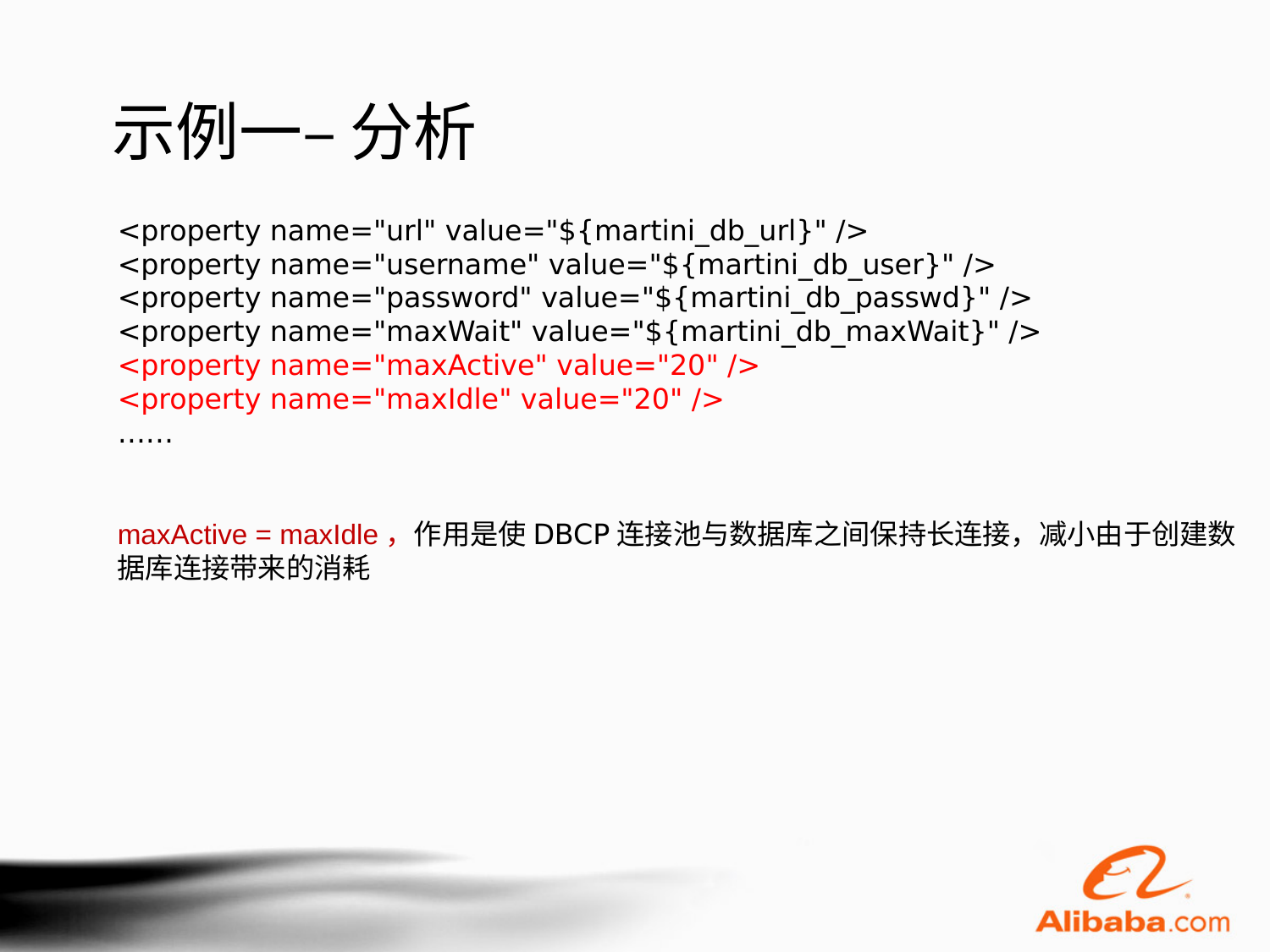

# 示例一– 分析
<property name="url" value="${martini_db_url}" />
<property name="username" value="${martini_db_user}" />
<property name="password" value="${martini_db_passwd}" />
<property name="maxWait" value="${martini_db_maxWait}" />
<property name="maxActive" value="20" />
<property name="maxIdle" value="20" />
……

maxActive = maxIdle，作用是使DBCP连接池与数据库之间保持长连接，减小由于创建数据库连接带来的消耗